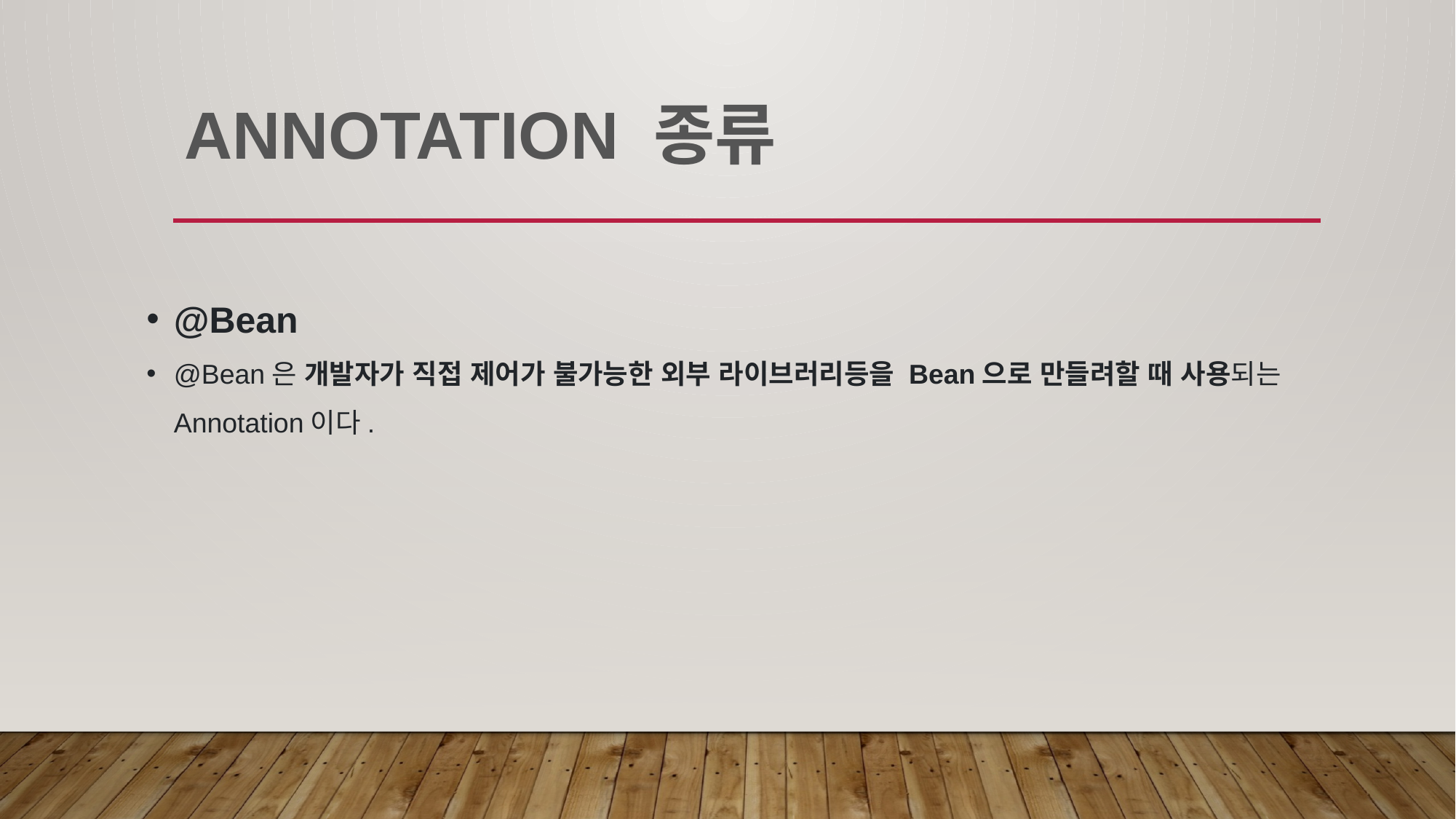

# Annotation 종류
@Bean
@Bean은 개발자가 직접 제어가 불가능한 외부 라이브러리등을 Bean으로 만들려할 때 사용되는 Annotation이다.